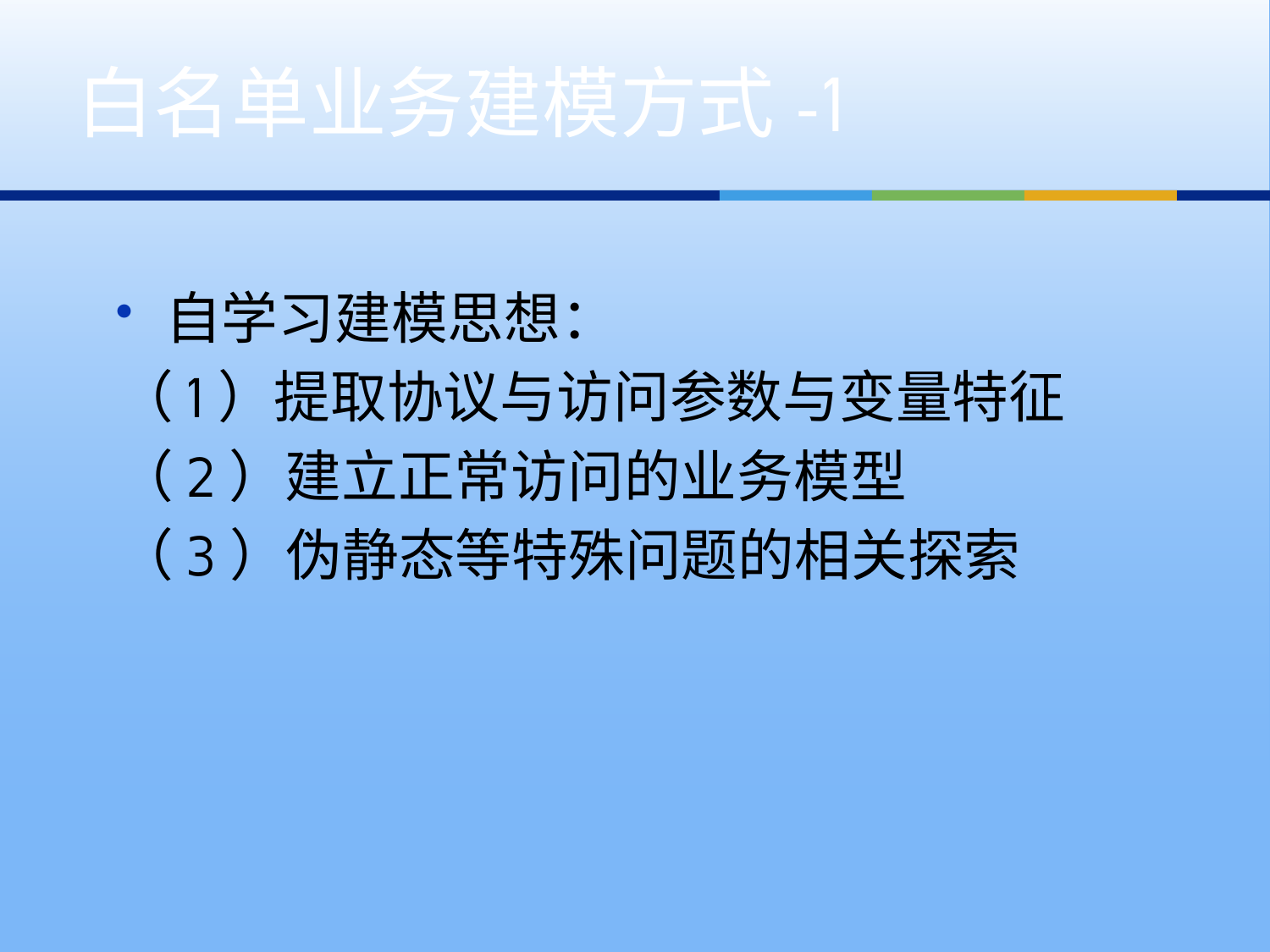

# 白名单业务建模方式-1
自学习建模思想：
（1）提取协议与访问参数与变量特征
（2）建立正常访问的业务模型
（3）伪静态等特殊问题的相关探索